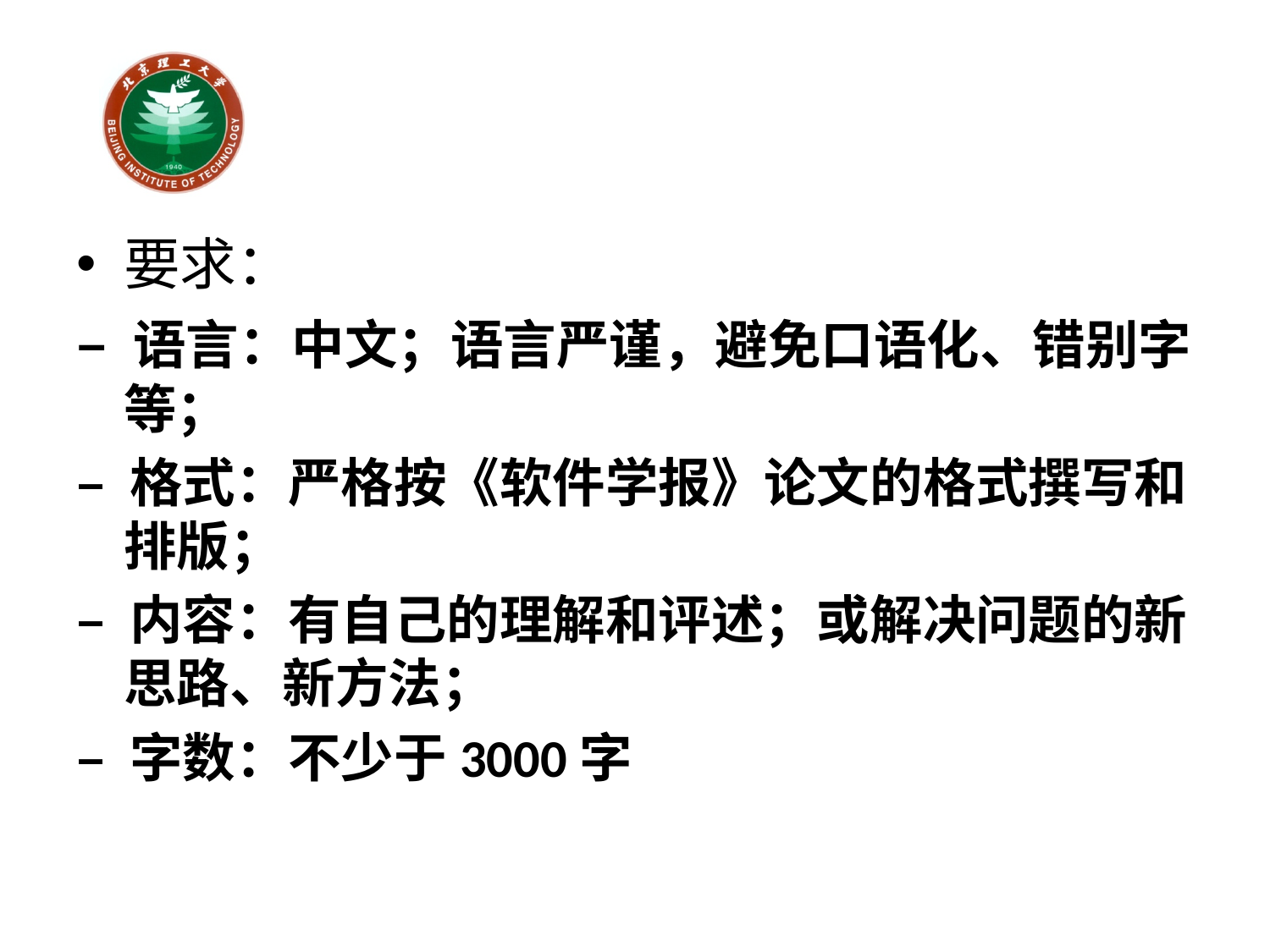

#
要求：
– 语言：中文；语言严谨，避免口语化、错别字等；
– 格式：严格按《软件学报》论文的格式撰写和排版；
– 内容：有自己的理解和评述；或解决问题的新思路、新方法；
– 字数：不少于3000字